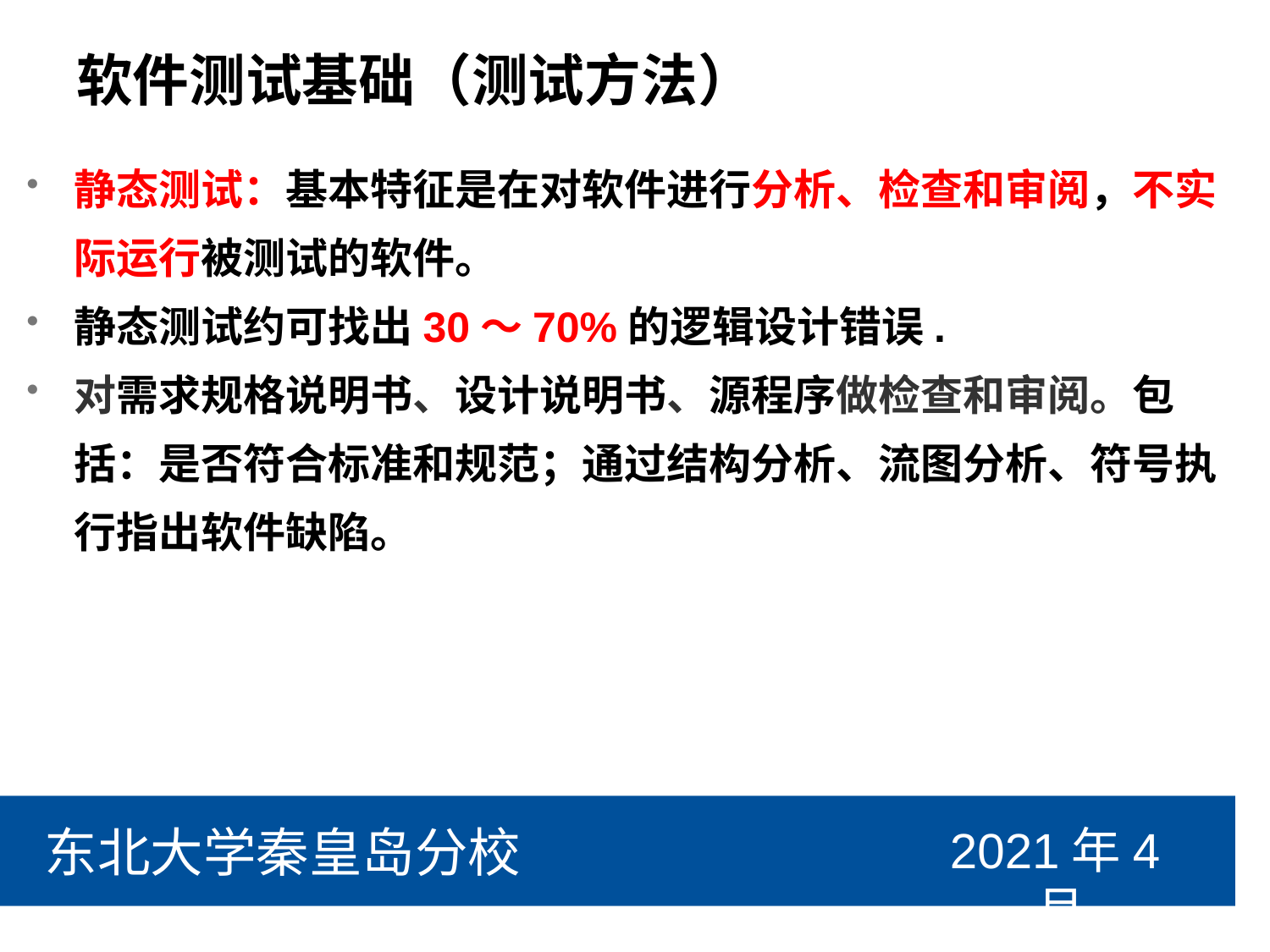

# 软件测试基础（测试方法）
静态测试：基本特征是在对软件进行分析、检查和审阅，不实际运行被测试的软件。
静态测试约可找出30～70%的逻辑设计错误.
对需求规格说明书、设计说明书、源程序做检查和审阅。包括：是否符合标准和规范；通过结构分析、流图分析、符号执行指出软件缺陷。